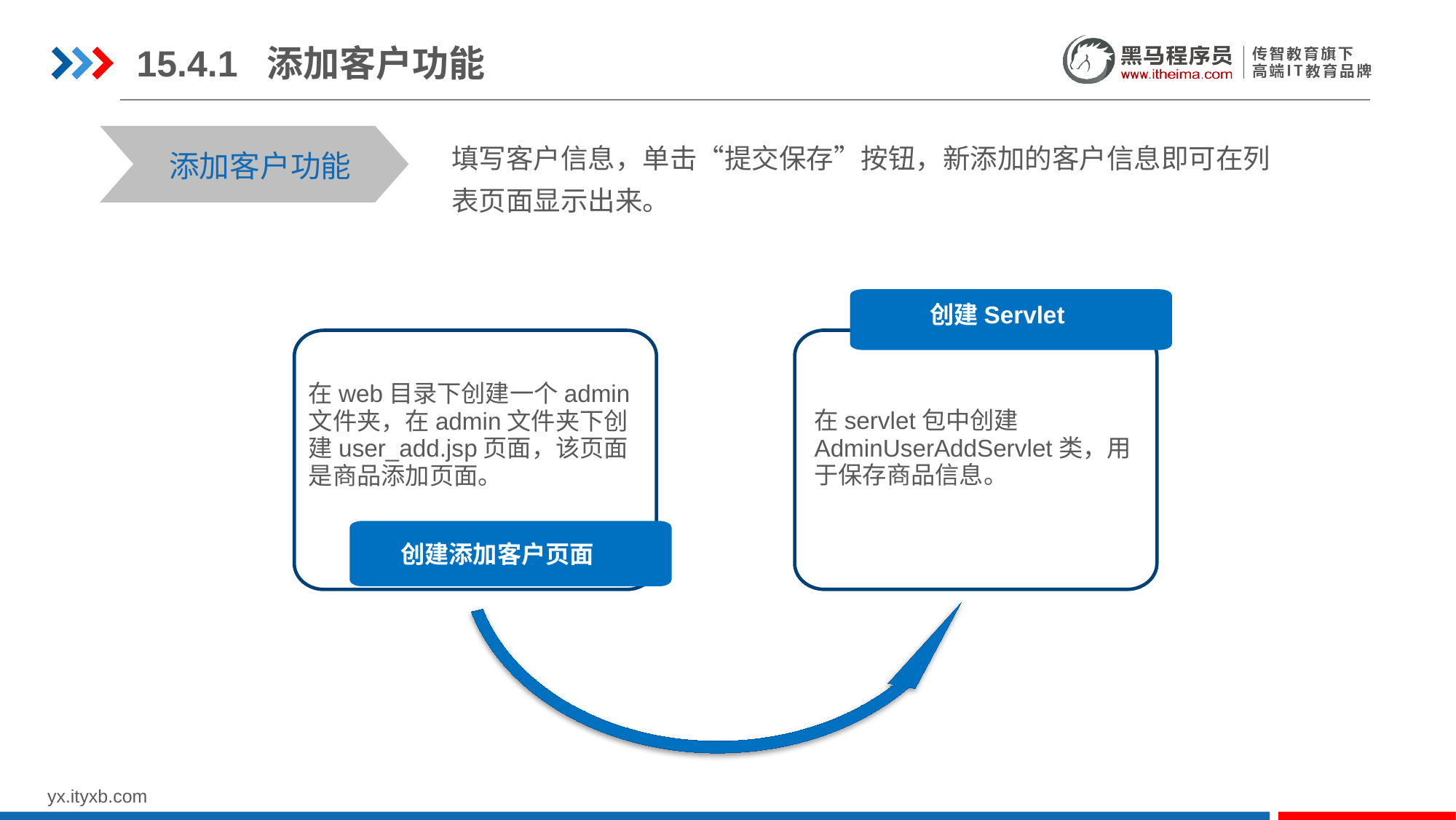

15.4.1  添加客户功能

填写客户信息，单击“提交保存”按钮，新添加的客户信息即可在列表页面显示出来。
添加客户功能

创建Servlet

在web目录下创建一个admin文件夹，在admin文件夹下创建user_add.jsp页面，该页面是商品添加页面。
在servlet包中创建AdminUserAddServlet类，用于保存商品信息。

创建添加客户页面